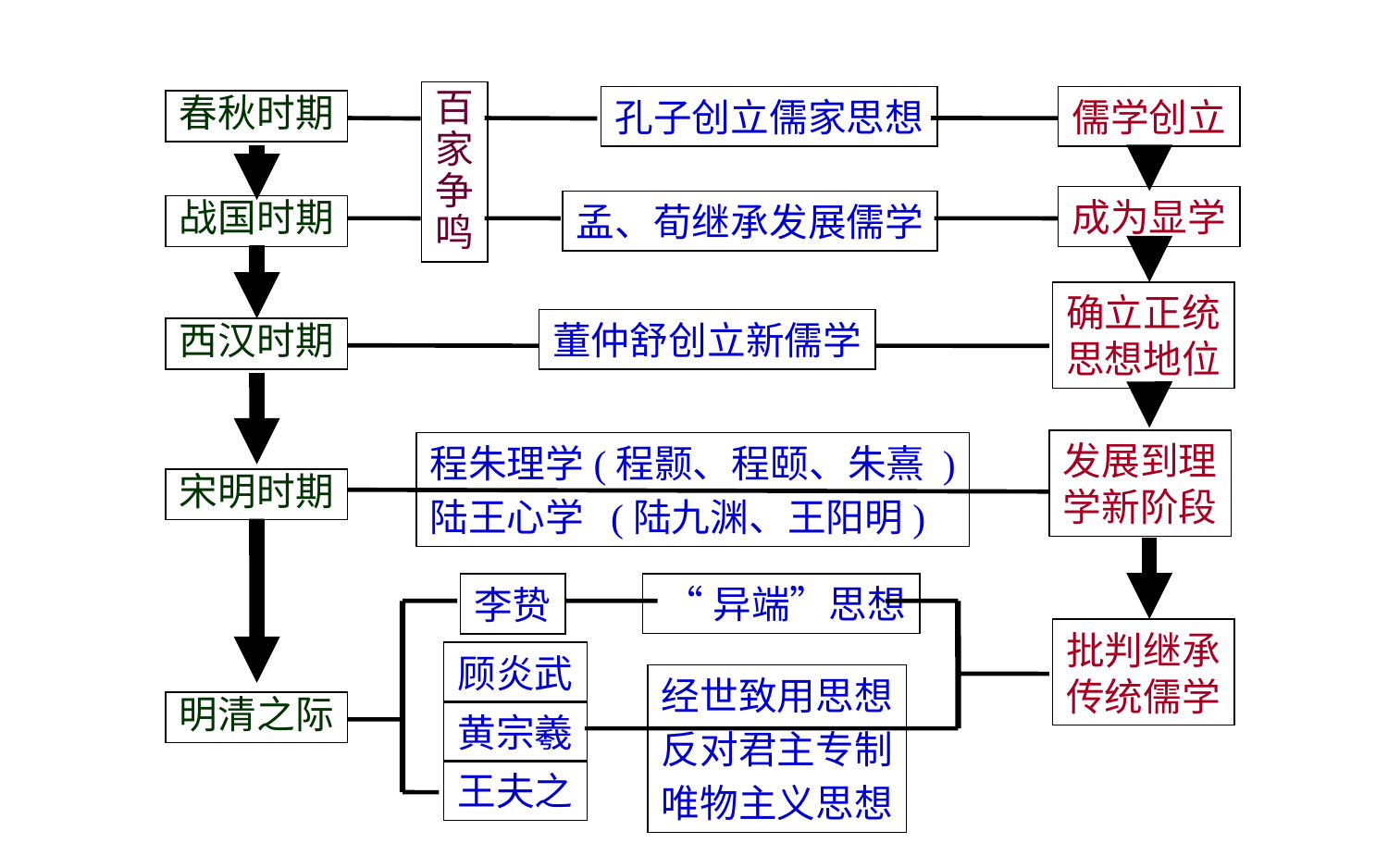

百
家
争
鸣
孔子创立儒家思想
儒学创立
春秋时期

成为显学
孟、荀继承发展儒学
战国时期

确立正统
思想地位
董仲舒创立新儒学
西汉时期

发展到理
学新阶段
程朱理学(程颢、程颐、朱熹 )
陆王心学  (陆九渊、王阳明)
宋明时期

 “异端”思想
李贽

批判继承
传统儒学
顾炎武
经世致用思想
反对君主专制
唯物主义思想

明清之际
黄宗羲

王夫之